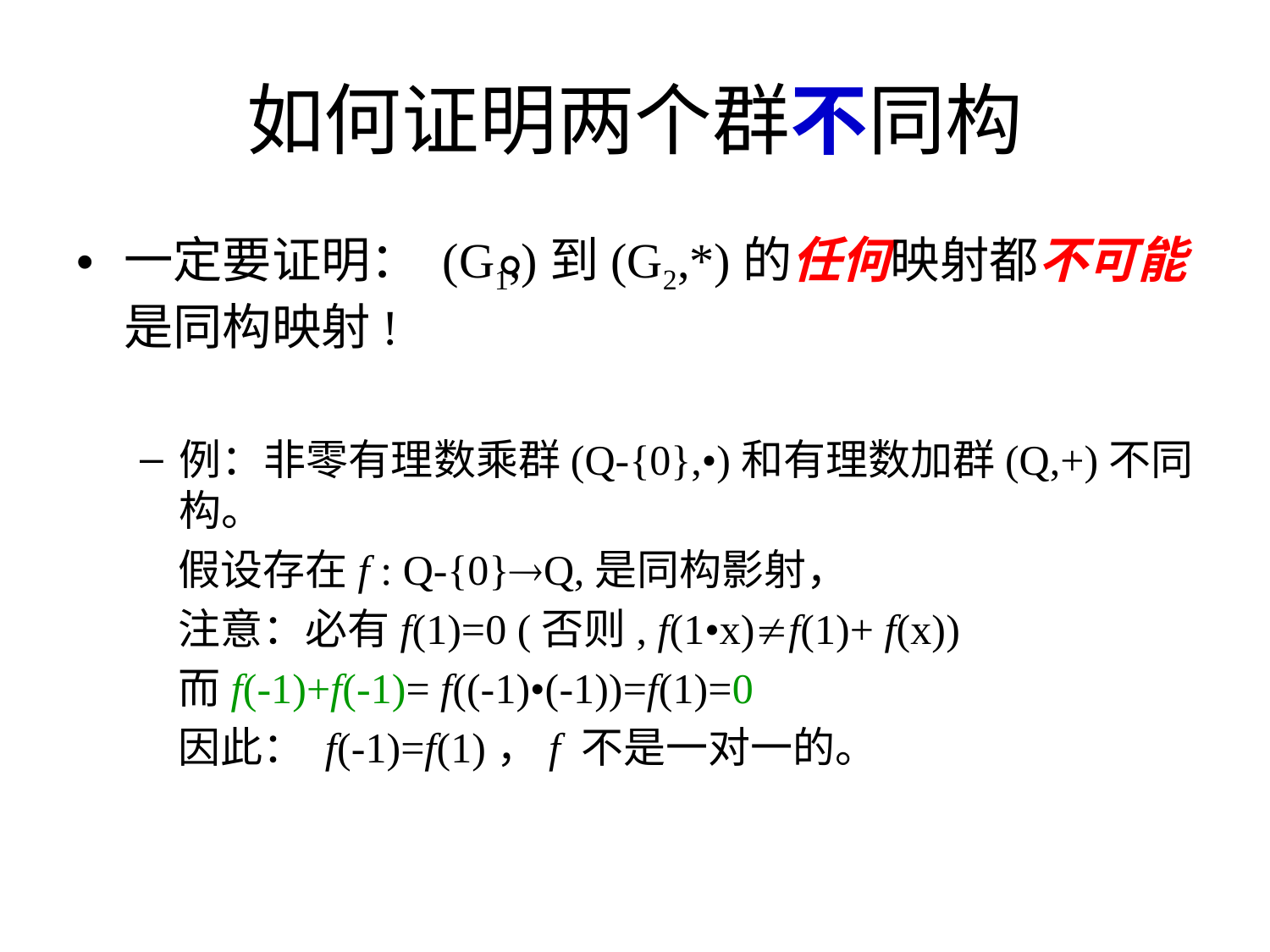

# 如何证明两个群不同构
一定要证明： (G1,⃘)到(G2,*)的任何映射都不可能是同构映射!

例：非零有理数乘群(Q-{0},•)和有理数加群(Q,+)不同构。
   假设存在f : Q-{0}→Q,是同构影射，
   注意：必有f(1)=0 (否则, f(1•x)≠f(1)+ f(x))
   而f(-1)+f(-1)= f((-1)•(-1))=f(1)=0
   因此： f(-1)=f(1)，f 不是一对一的。